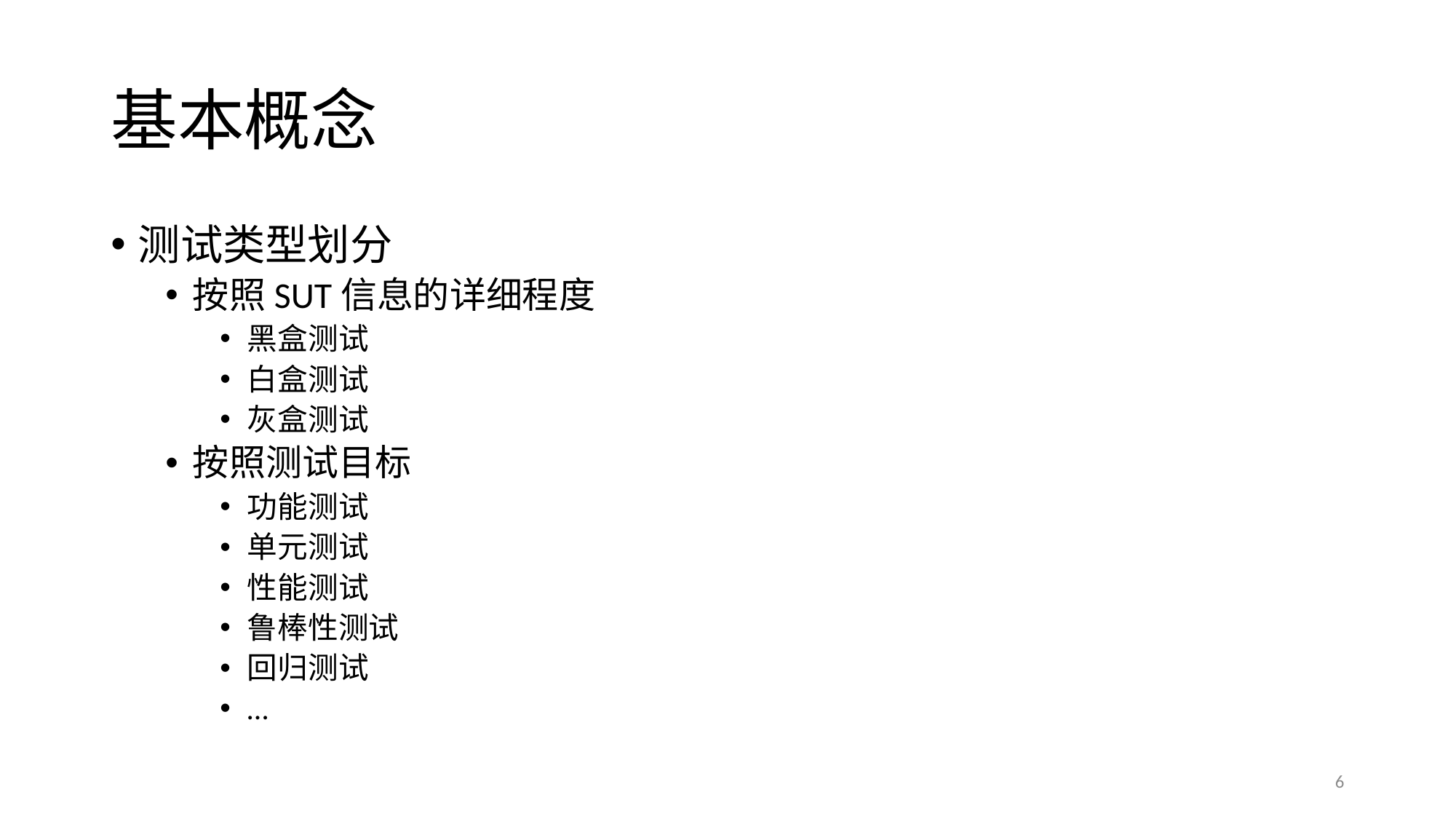

# 基本概念
测试类型划分
按照SUT信息的详细程度
黑盒测试
白盒测试
灰盒测试
按照测试目标
功能测试
单元测试
性能测试
鲁棒性测试
回归测试
…
6